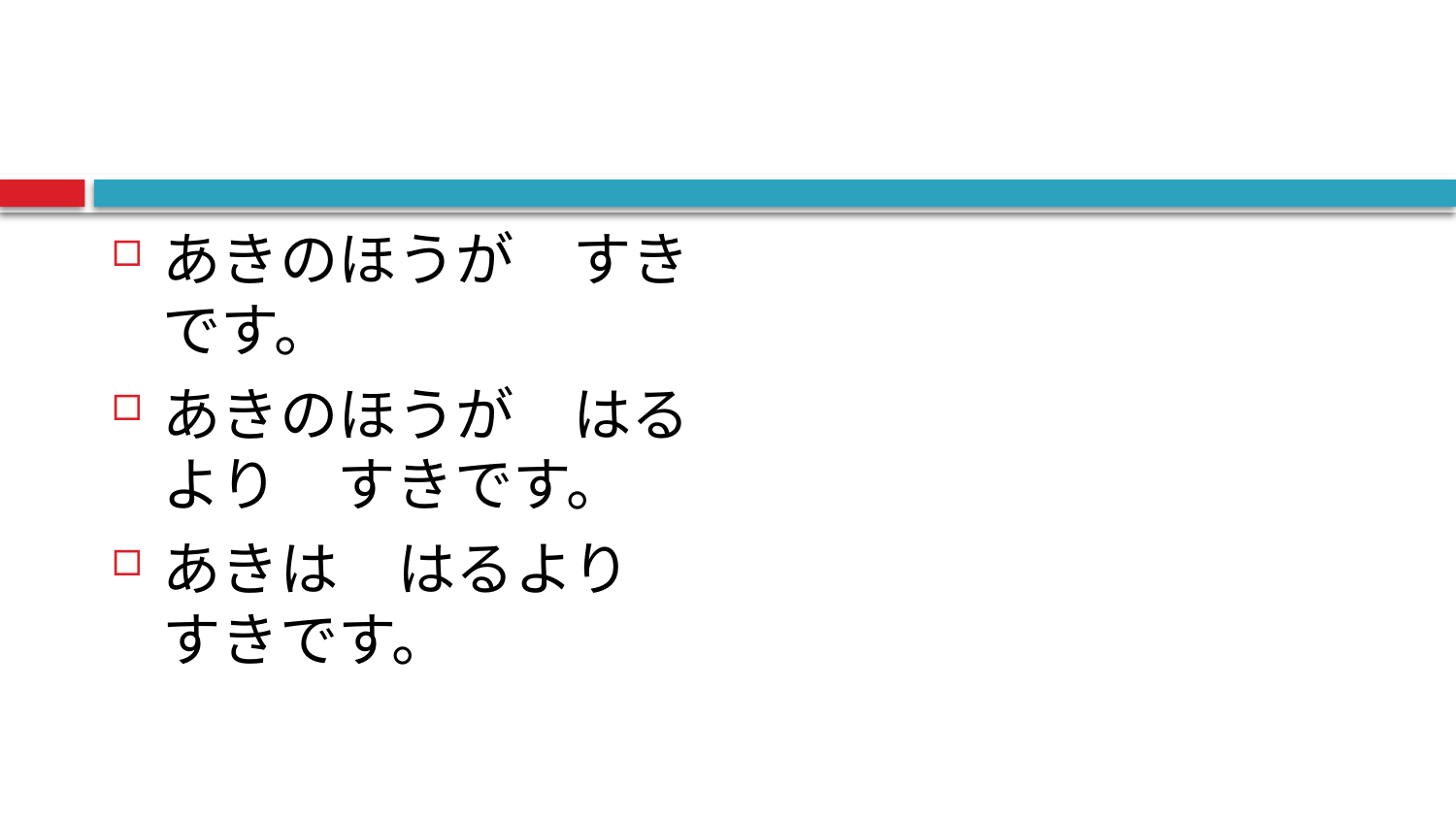

#

あきのほうが　すきです。
あきのほうが　はるより　すきです。
あきは　はるより　すきです。